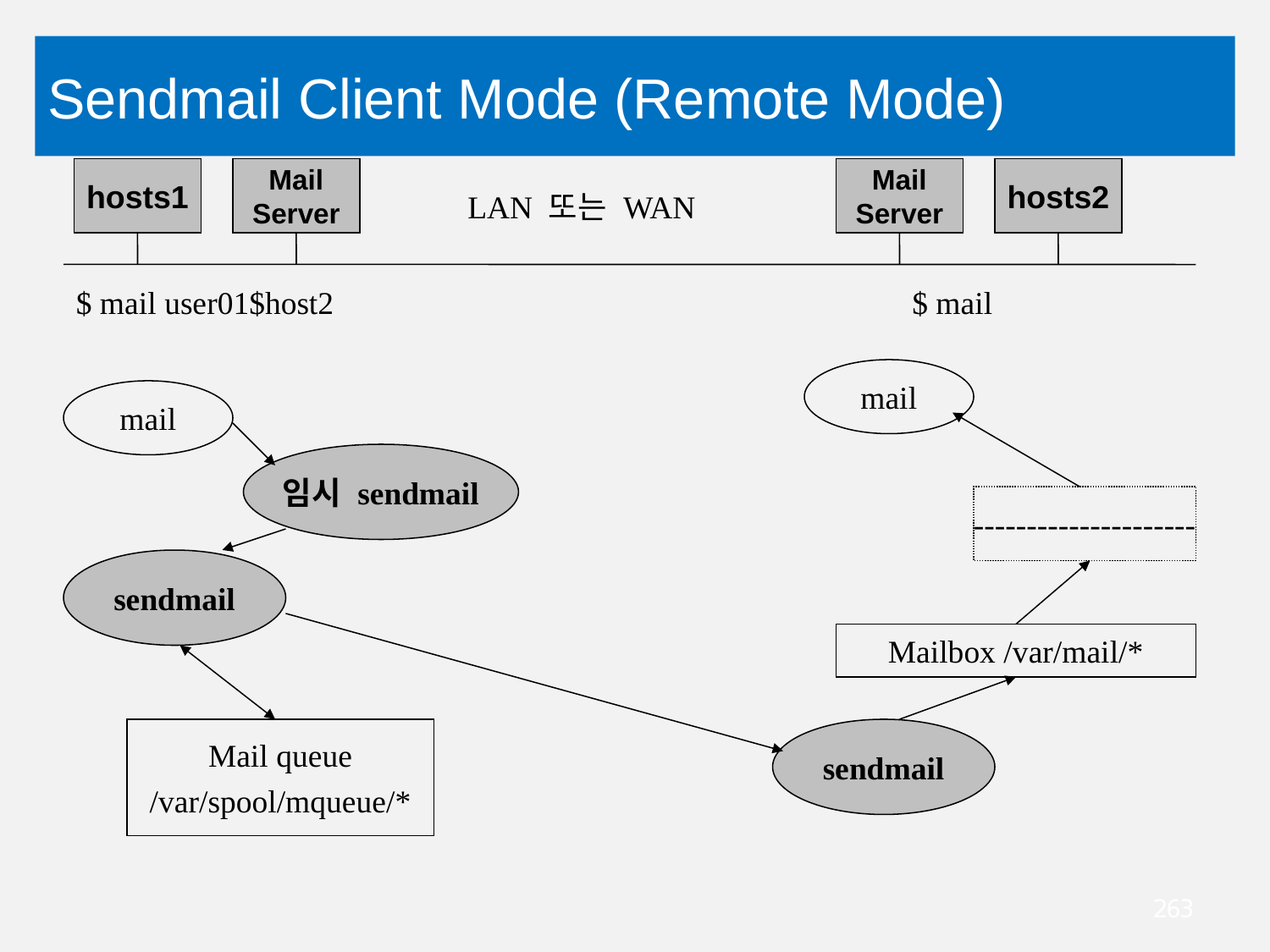

# Sendmail Client Mode (Remote Mode)
hosts1
Mail
Server
Mail
Server
hosts2
LAN 또는 WAN

$ mail user01$host2
$ mail
mail
mail

임시 sendmail
---------------------

sendmail

Mailbox /var/mail/*

Mail queue
/var/spool/mqueue/*
sendmail
263